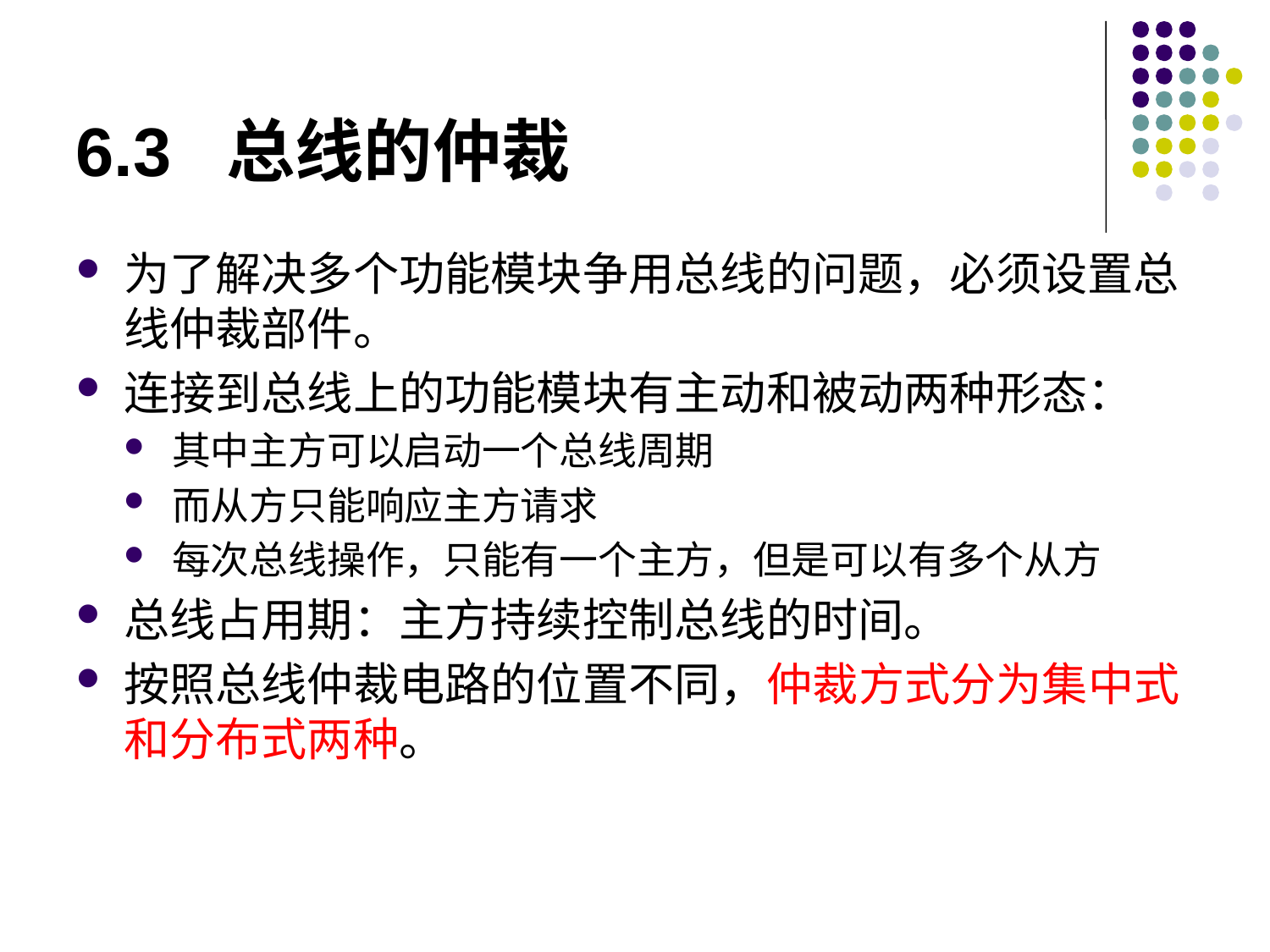

# 6.3  总线的仲裁
为了解决多个功能模块争用总线的问题，必须设置总线仲裁部件。
连接到总线上的功能模块有主动和被动两种形态：
其中主方可以启动一个总线周期
而从方只能响应主方请求
每次总线操作，只能有一个主方，但是可以有多个从方
总线占用期：主方持续控制总线的时间。
按照总线仲裁电路的位置不同，仲裁方式分为集中式和分布式两种。
3